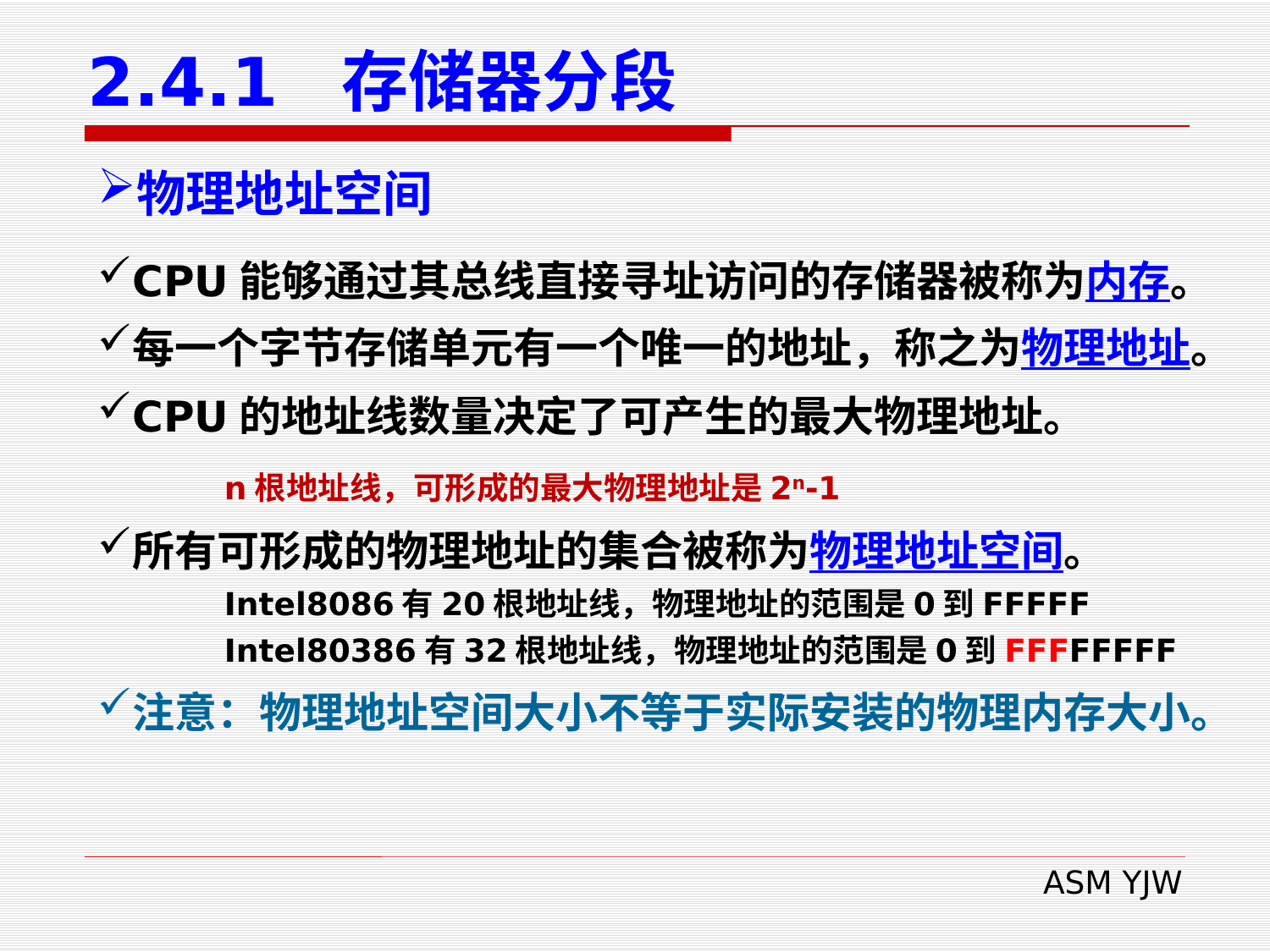

# 2.4.1  存储器分段
物理地址空间
CPU能够通过其总线直接寻址访问的存储器被称为内存。
每一个字节存储单元有一个唯一的地址，称之为物理地址。
CPU的地址线数量决定了可产生的最大物理地址。
	n根地址线，可形成的最大物理地址是2n-1
所有可形成的物理地址的集合被称为物理地址空间。
	Intel8086有20根地址线，物理地址的范围是0到FFFFF
	Intel80386有32根地址线，物理地址的范围是0到FFFFFFFF
注意：物理地址空间大小不等于实际安装的物理内存大小。